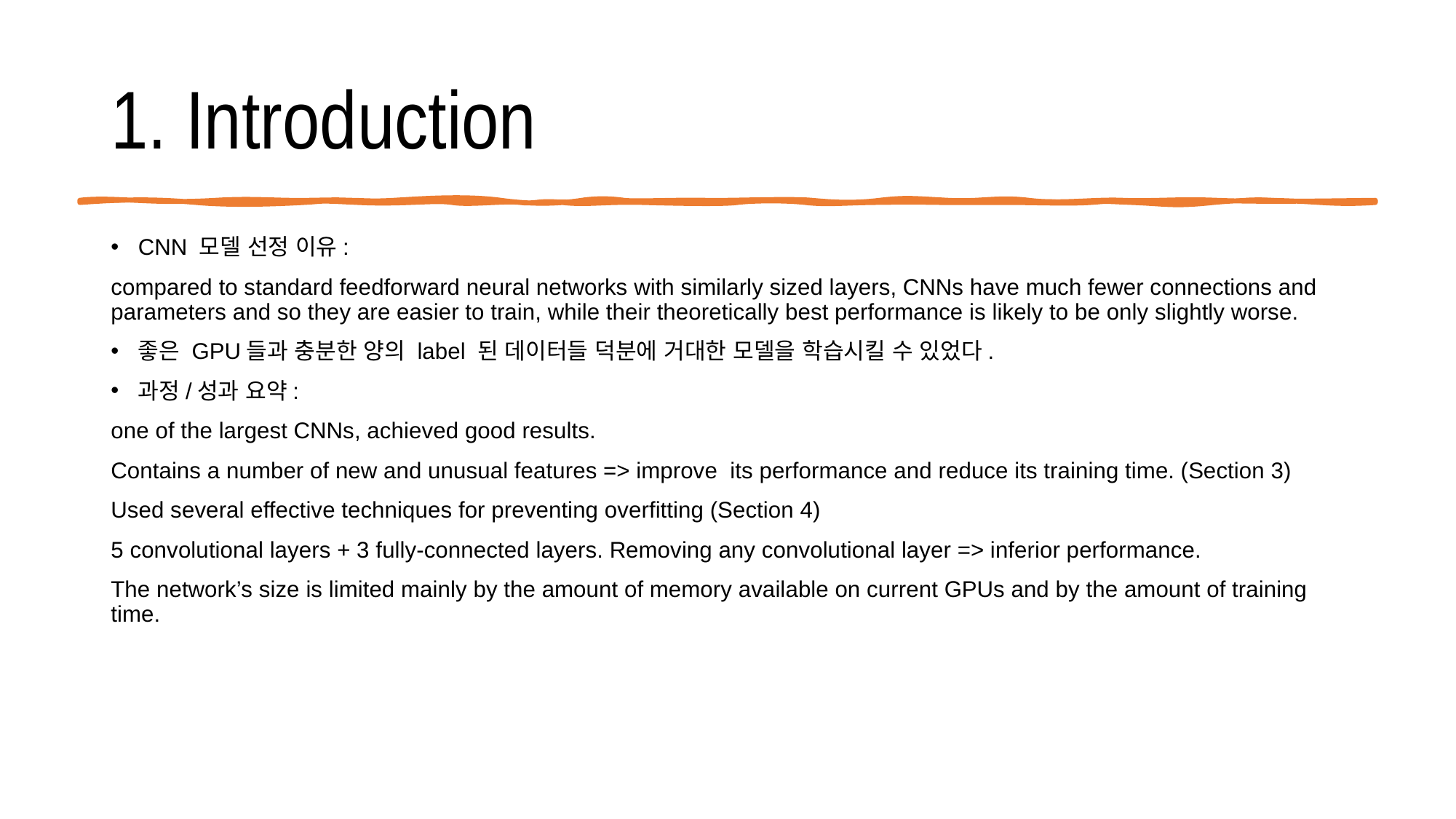

# 1. Introduction

CNN 모델 선정 이유:
compared to standard feedforward neural networks with similarly sized layers, CNNs have much fewer connections and parameters and so they are easier to train, while their theoretically best performance is likely to be only slightly worse.
좋은 GPU들과 충분한 양의 label 된 데이터들 덕분에 거대한 모델을 학습시킬 수 있었다.
과정/성과 요약:
one of the largest CNNs, achieved good results.
Contains a number of new and unusual features => improve  its performance and reduce its training time. (Section 3)
Used several effective techniques for preventing overfitting (Section 4)
5 convolutional layers + 3 fully-connected layers. Removing any convolutional layer => inferior performance.
The network’s size is limited mainly by the amount of memory available on current GPUs and by the amount of training time.